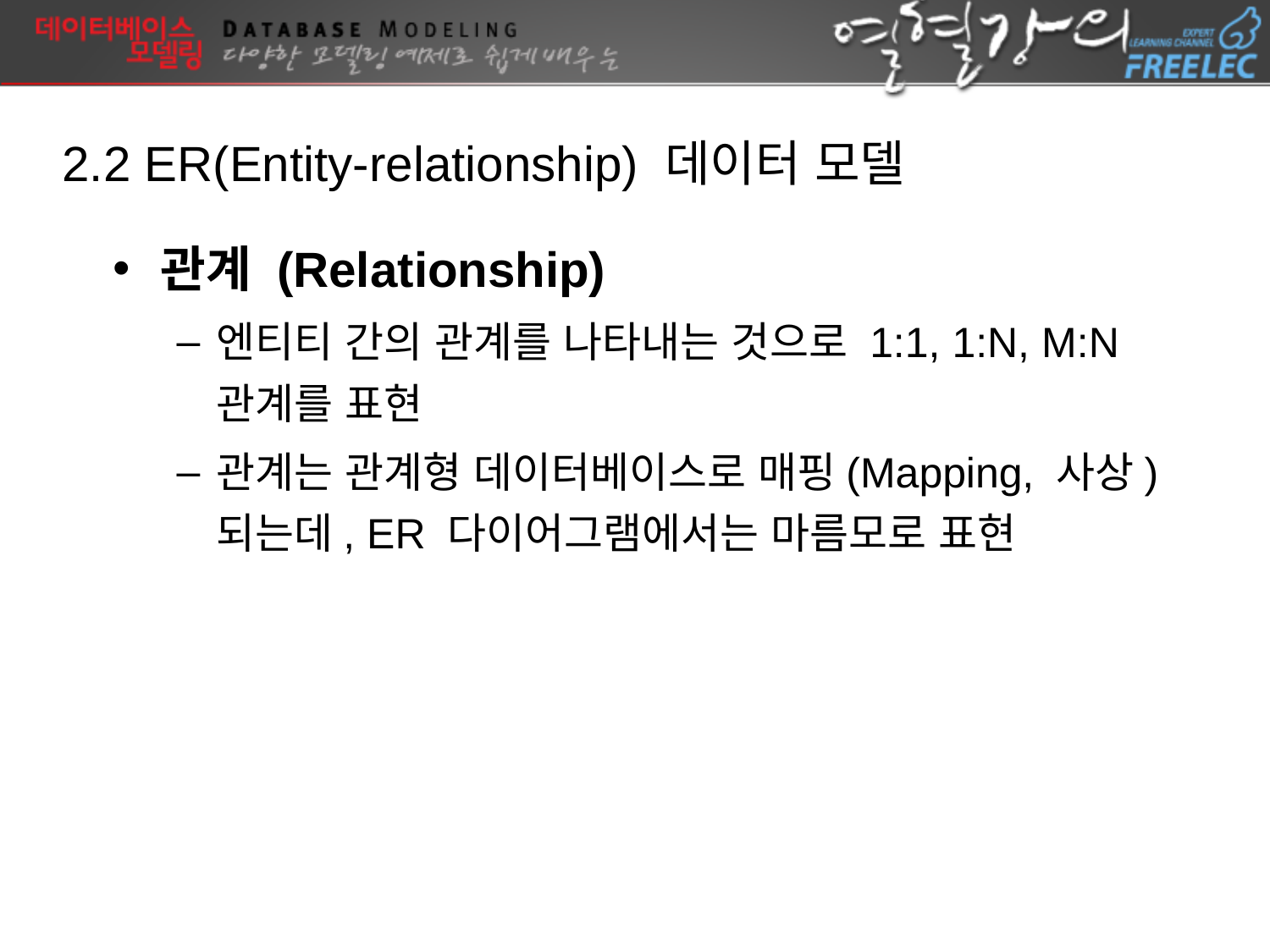

2.2 ER(Entity-relationship) 데이터 모델
관계 (Relationship)
엔티티 간의 관계를 나타내는 것으로 1:1, 1:N, M:N 관계를 표현
관계는 관계형 데이터베이스로 매핑(Mapping, 사상)되는데, ER 다이어그램에서는 마름모로 표현